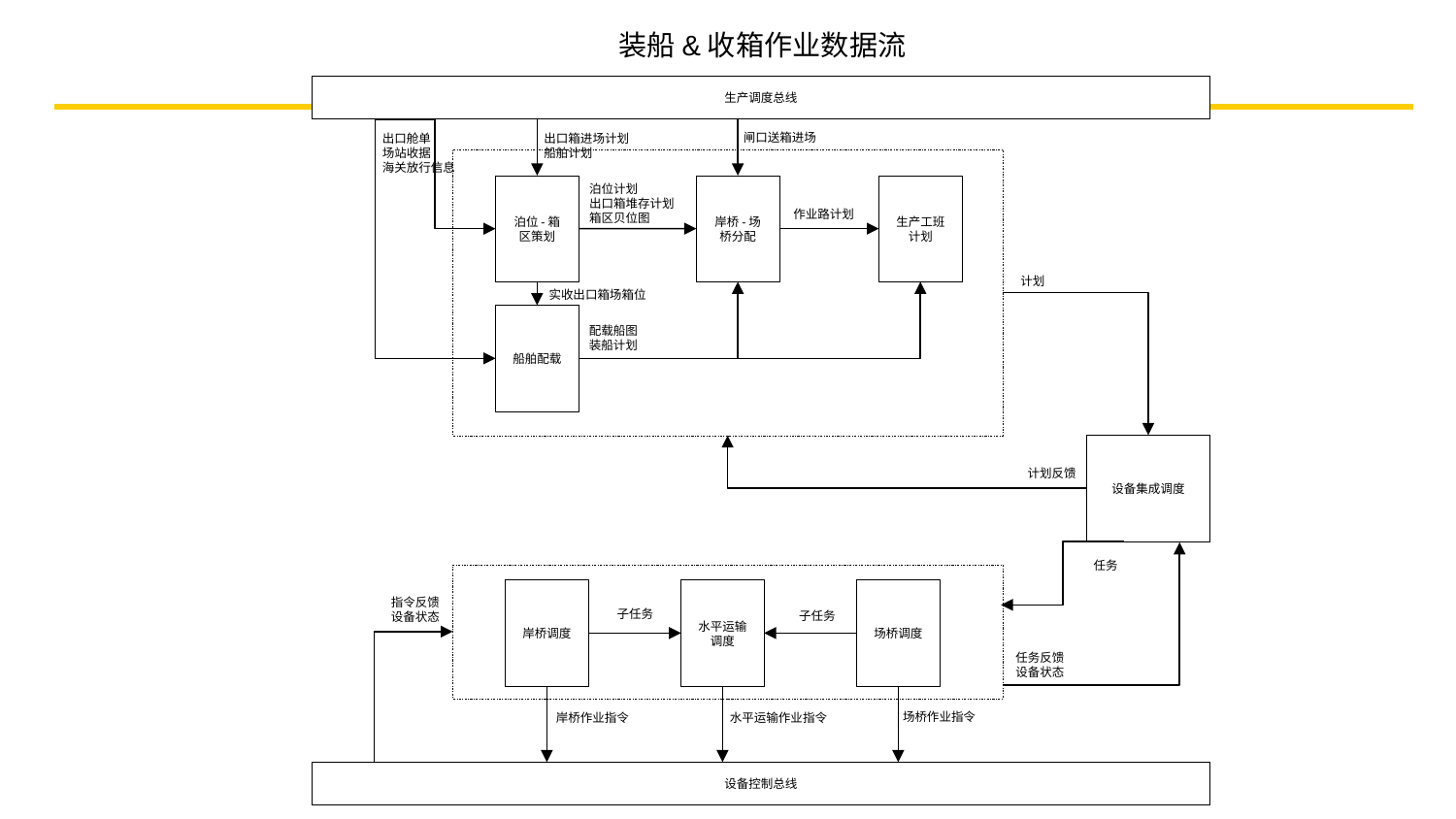

装船&收箱作业数据流
生产调度总线
闸口送箱进场
出口舱单
场站收据
海关放行信息
出口箱进场计划
船舶计划

泊位计划
出口箱堆存计划
箱区贝位图
泊位-箱区策划
岸桥-场桥分配
生产工班计划
作业路计划
计划
实收出口箱场箱位
船舶配载
配载船图
装船计划
设备集成调度
计划反馈
任务

岸桥调度
水平运输调度
场桥调度
指令反馈
设备状态
子任务
子任务
任务反馈
设备状态
场桥作业指令
岸桥作业指令
水平运输作业指令
设备控制总线